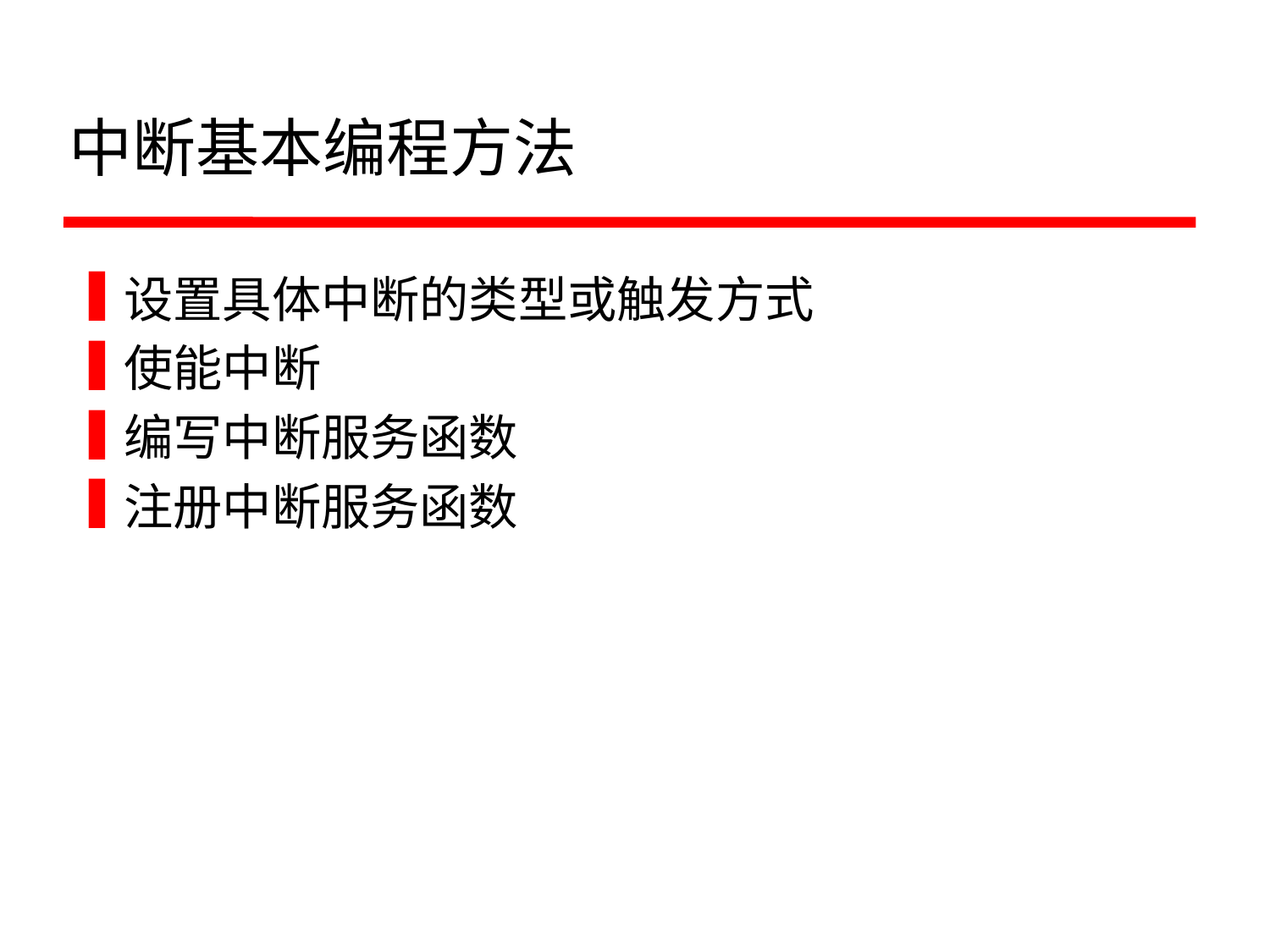

# 中断基本编程方法
设置具体中断的类型或触发方式
使能中断
编写中断服务函数
注册中断服务函数